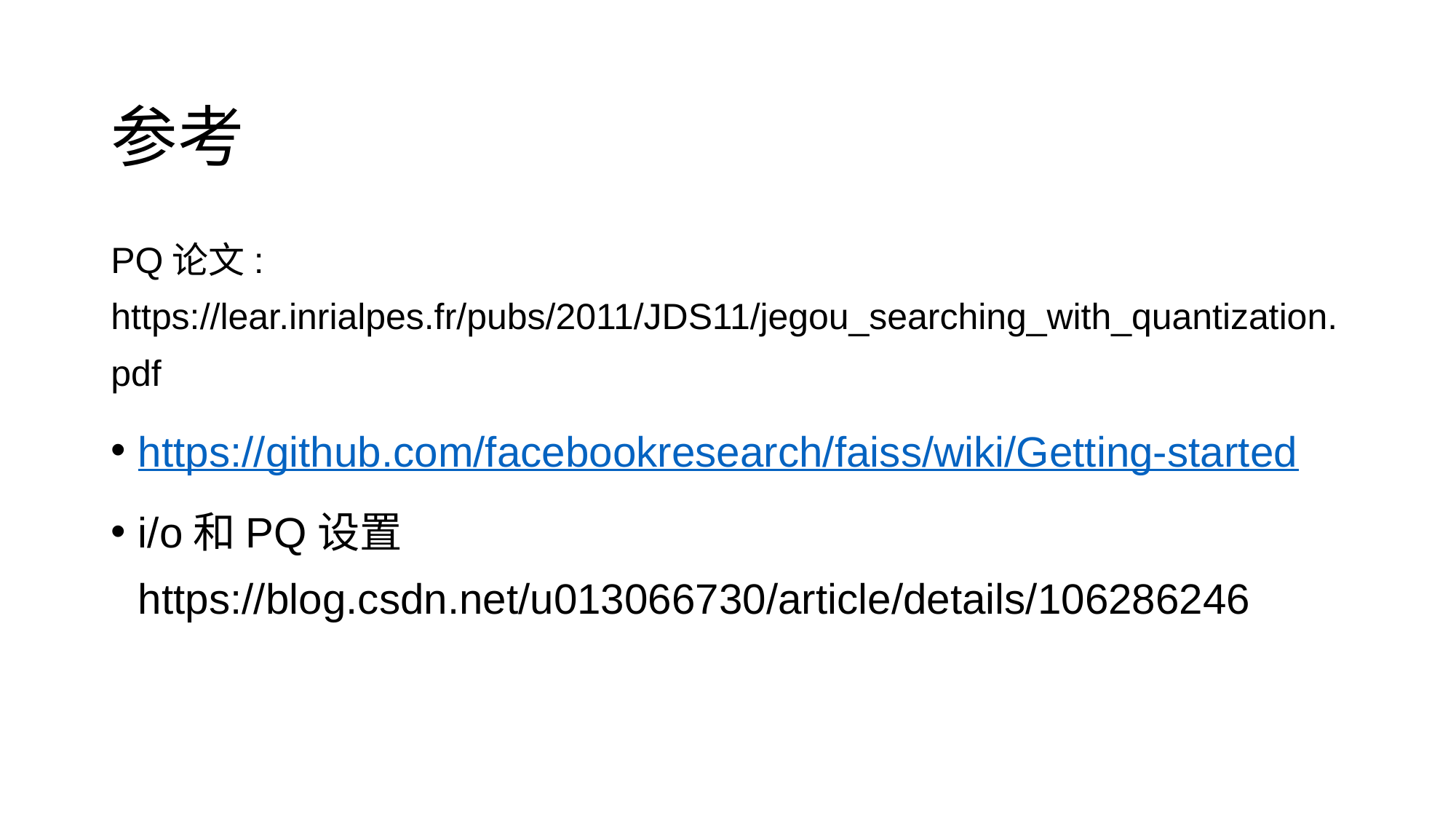

# 参考
PQ论文: https://lear.inrialpes.fr/pubs/2011/JDS11/jegou_searching_with_quantization.pdf
https://github.com/facebookresearch/faiss/wiki/Getting-started
i/o和PQ设置 https://blog.csdn.net/u013066730/article/details/106286246